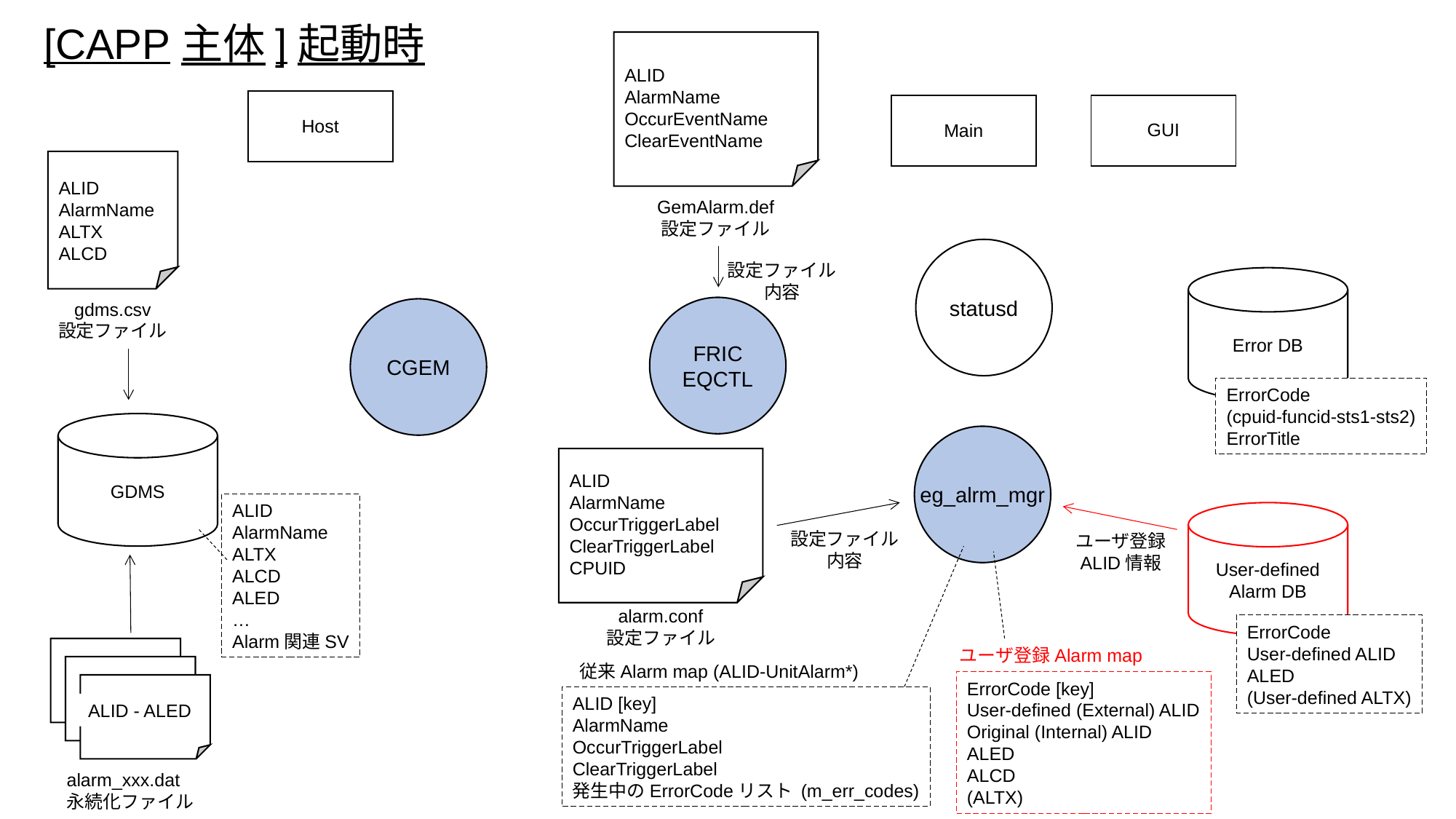

# [CAPP主体]起動時

ALID
AlarmName
OccurEventName
ClearEventName
GemAlarm.def
設定ファイル
| Host |
| --- |
| GUI |
| --- |
| Main |
| --- |

ALID
AlarmName
ALTX
ALCD
gdms.csv
設定ファイル
statusd
設定ファイル
内容
Error DB
FRIC
EQCTL
CGEM
ErrorCode
(cpuid-funcid-sts1-sts2)
ErrorTitle
GDMS
eg_alrm_mgr

ALID
AlarmName
OccurTriggerLabel
ClearTriggerLabel
CPUID
alarm.conf
設定ファイル
ALID
AlarmName
ALTX
ALCD
ALED
…
Alarm関連SV
User-defined
Alarm DB
設定ファイル
内容
ユーザ登録
ALID情報
ErrorCode
User-defined ALID
ALED
(User-defined ALTX)

ALID - ALED
alarm_xxx.dat
永続化ファイル
ユーザ登録Alarm map
ErrorCode [key]
User-defined (External) ALID
Original (Internal) ALID
ALED
ALCD
(ALTX)
従来Alarm map (ALID-UnitAlarm*)
ALID [key]
AlarmName
OccurTriggerLabel
ClearTriggerLabel
発生中のErrorCodeリスト (m_err_codes)